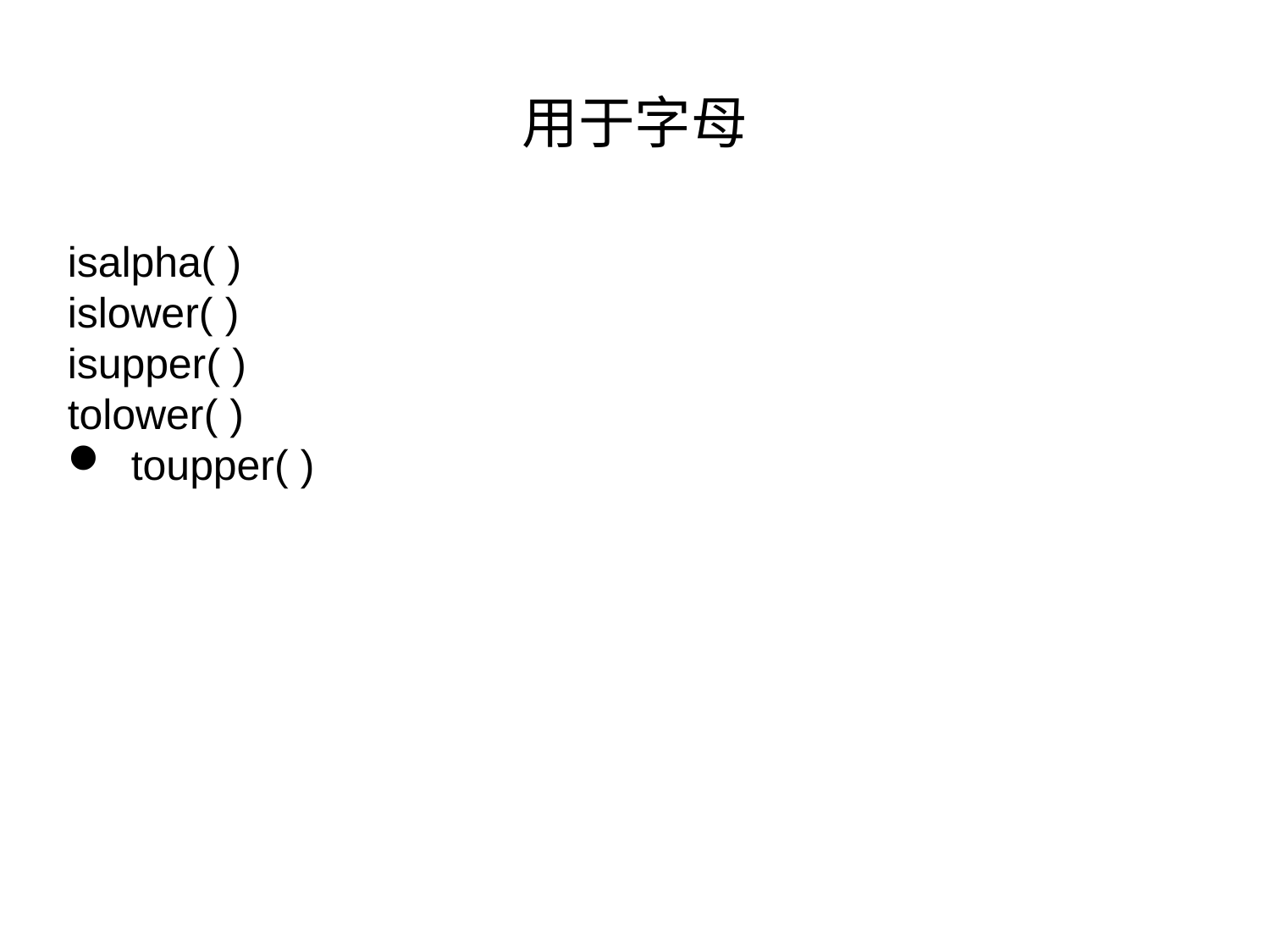

用于字母
isalpha( )
islower( )
isupper( )
tolower( )
toupper( )